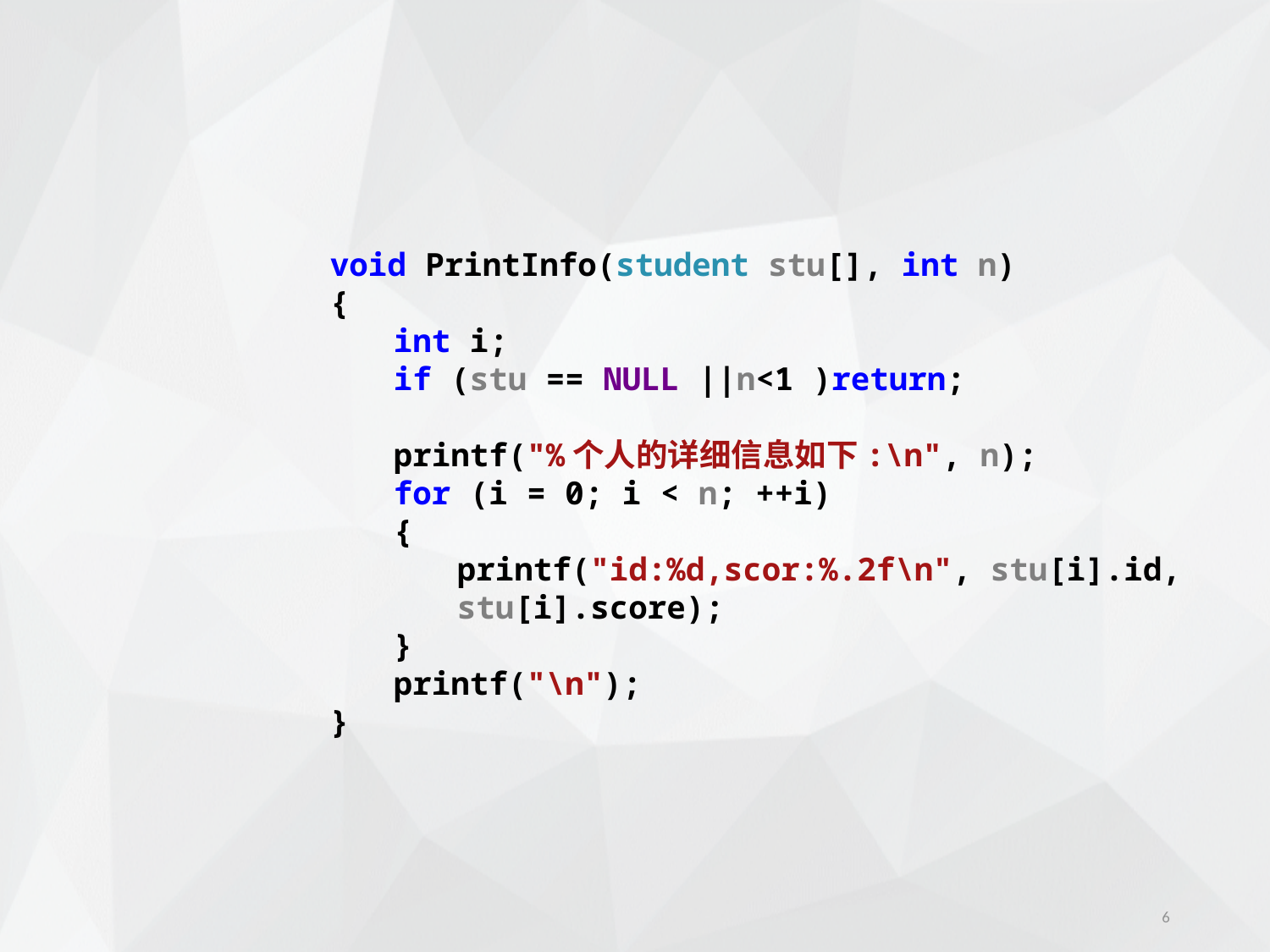

void PrintInfo(student stu[], int n)
{
int i;
if (stu == NULL ||n<1 )return;

printf("%个人的详细信息如下:\n", n);
for (i = 0; i < n; ++i)
{
printf("id:%d,scor:%.2f\n", stu[i].id, stu[i].score);
}
printf("\n");
}
6